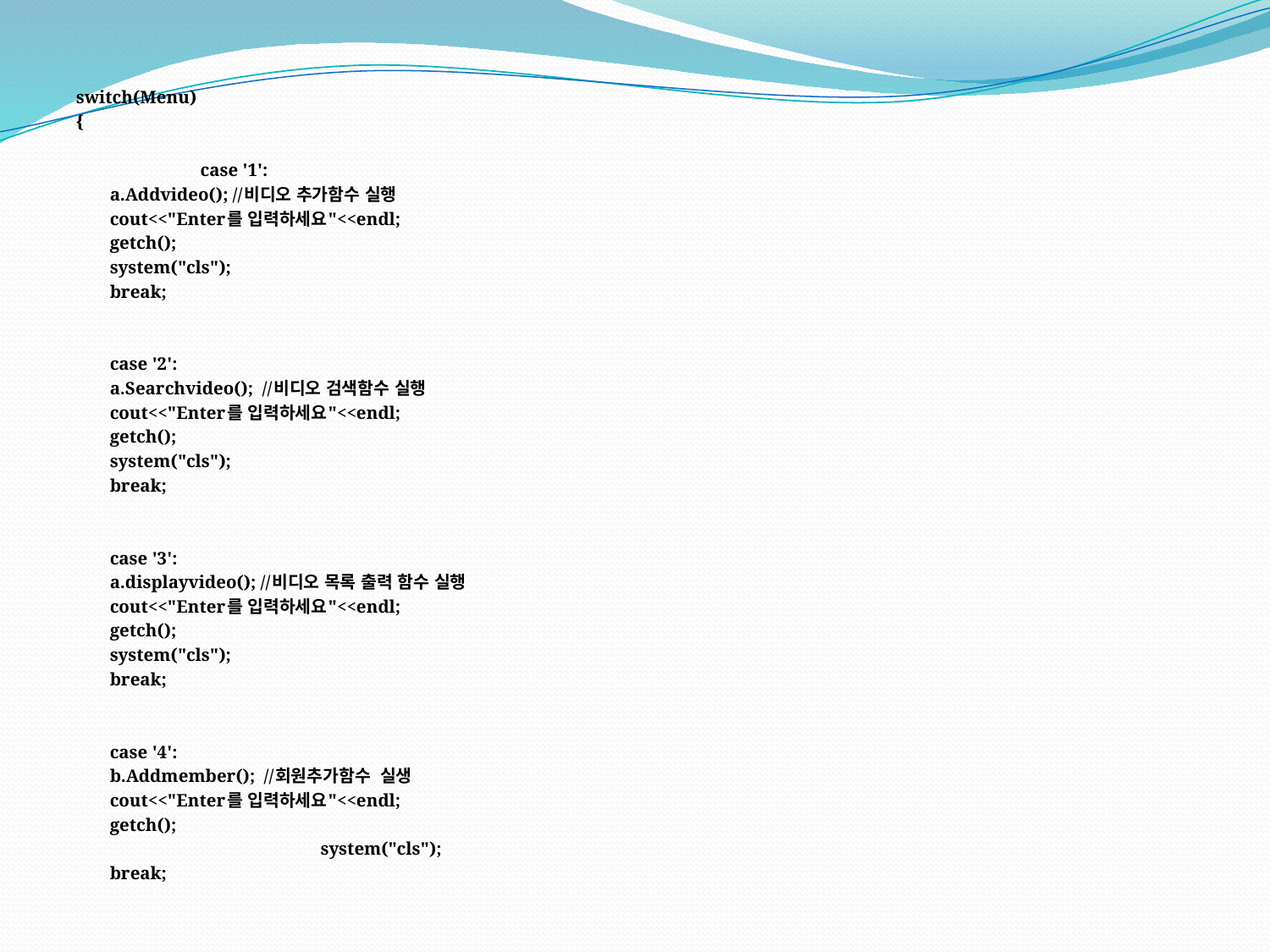

switch(Menu)
{

                            case '1':
			a.Addvideo(); //비디오 추가함수 실행
			cout<<"Enter를 입력하세요"<<endl;
			getch();
			system("cls");
			break;

		case '2':
			a.Searchvideo();  //비디오 검색함수 실행
			cout<<"Enter를 입력하세요"<<endl;
			getch();
			system("cls");
			break;

		case '3':
			a.displayvideo(); //비디오 목록 출력 함수 실행
			cout<<"Enter를 입력하세요"<<endl;
			getch();
			system("cls");
			break;

		case '4':
			b.Addmember();  //회원추가함수  실생
			cout<<"Enter를 입력하세요"<<endl;
			getch();
                                                       system("cls");
			break;